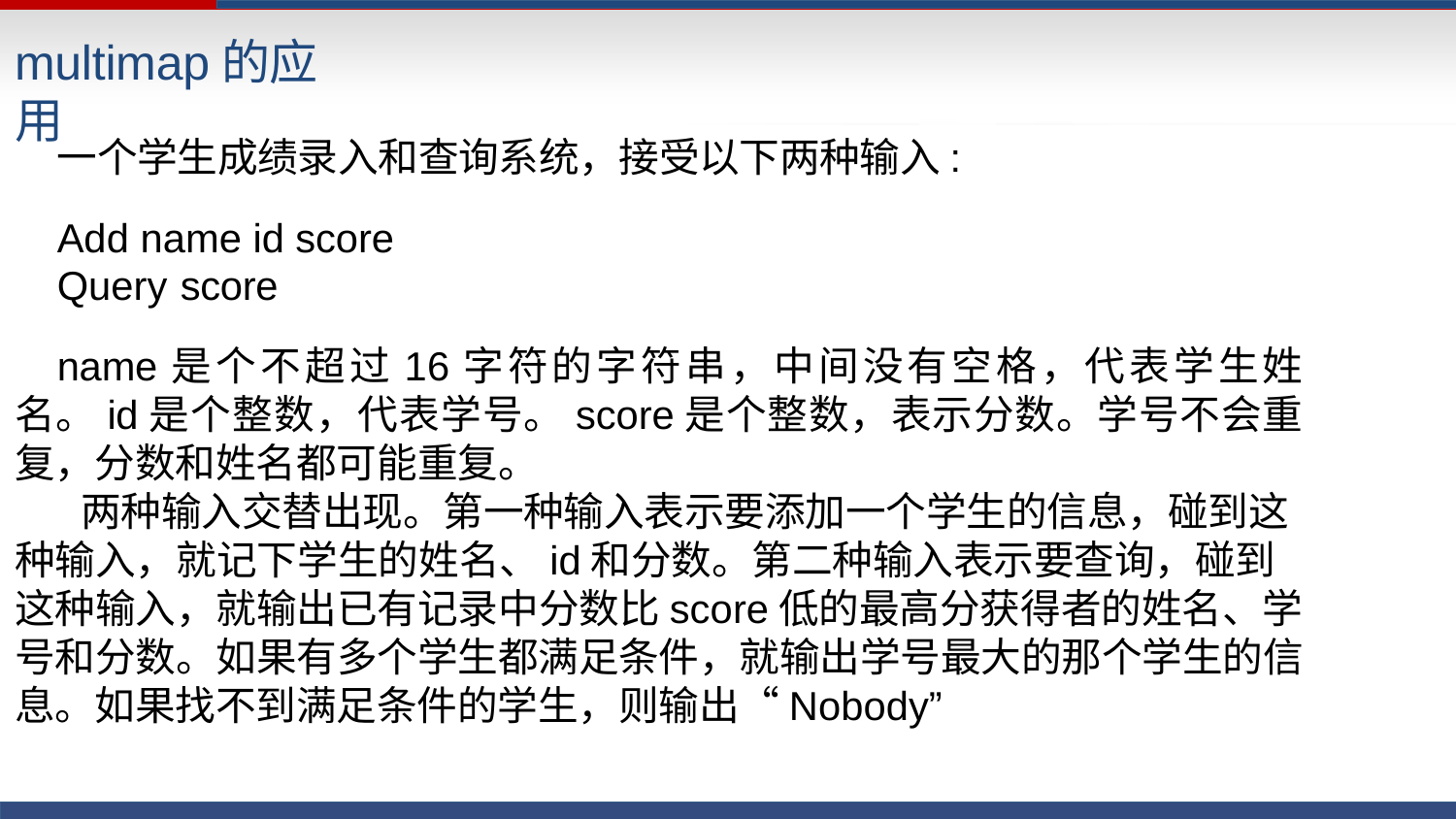

# multimap的应用
一个学生成绩录入和查询系统，接受以下两种输入:

Add name id score Query score

name是个不超过16字符的字符串，中间没有空格，代表学生姓名。id是个整数，代表学号。score是个整数，表示分数。学号不会重复，分数和姓名都可能重复。
两种输入交替出现。第一种输入表示要添加一个学生的信息，碰到这种输入，就记下学生的姓名、id和分数。第二种输入表示要查询，碰到这种输入，就输出已有记录中分数比score低的最高分获得者的姓名、学号和分数。如果有多个学生都满足条件，就输出学号最大的那个学生的信息。如果找不到满足条件的学生，则输出“Nobody”